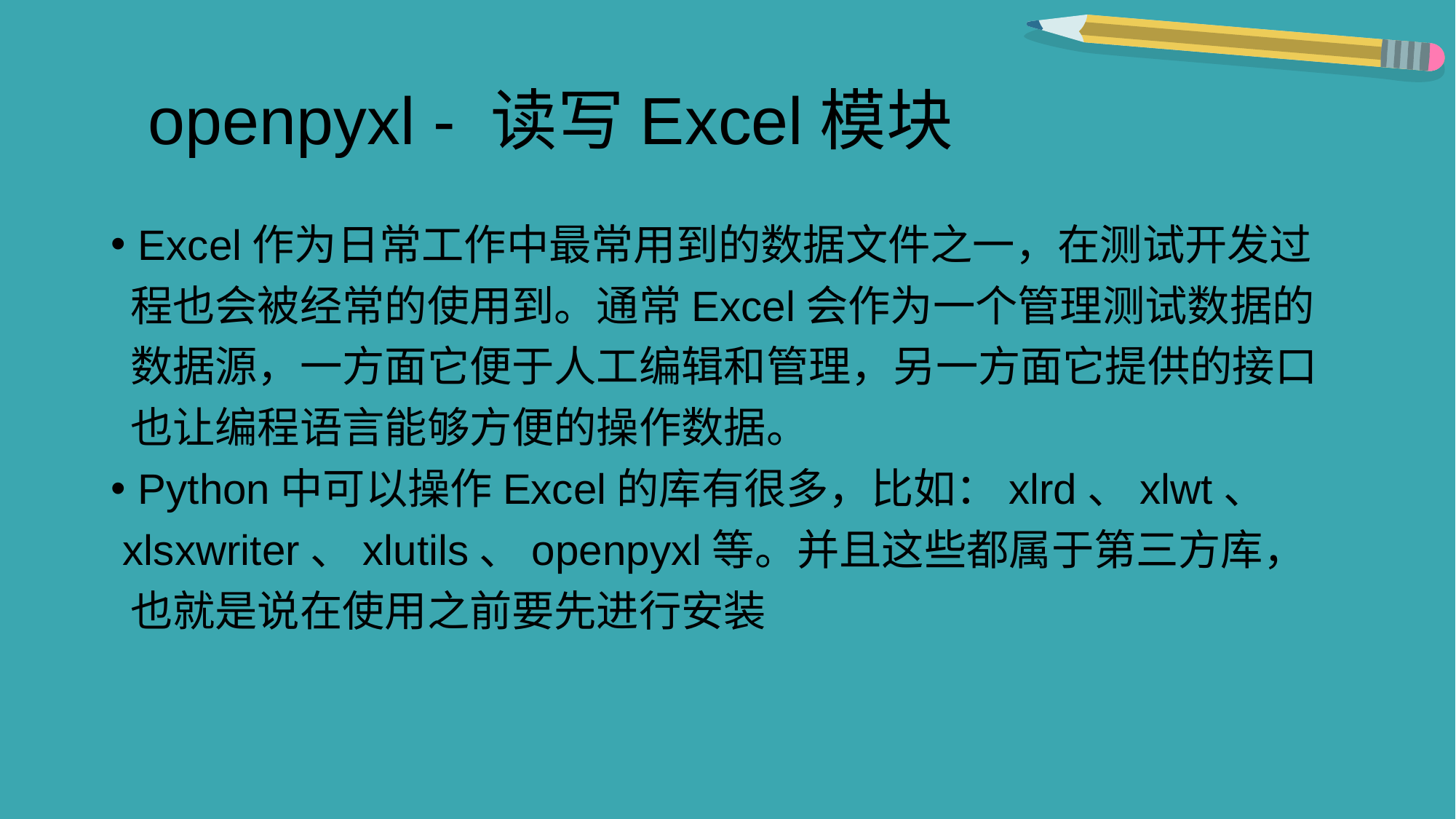

# openpyxl - 读写Excel模块
Excel作为日常工作中最常用到的数据文件之一，在测试开发过
 程也会被经常的使用到。通常Excel会作为一个管理测试数据的
 数据源，一方面它便于人工编辑和管理，另一方面它提供的接口
 也让编程语言能够方便的操作数据。
Python中可以操作Excel的库有很多，比如：xlrd、xlwt、
 xlsxwriter、xlutils、openpyxl等。并且这些都属于第三方库，
 也就是说在使用之前要先进行安装